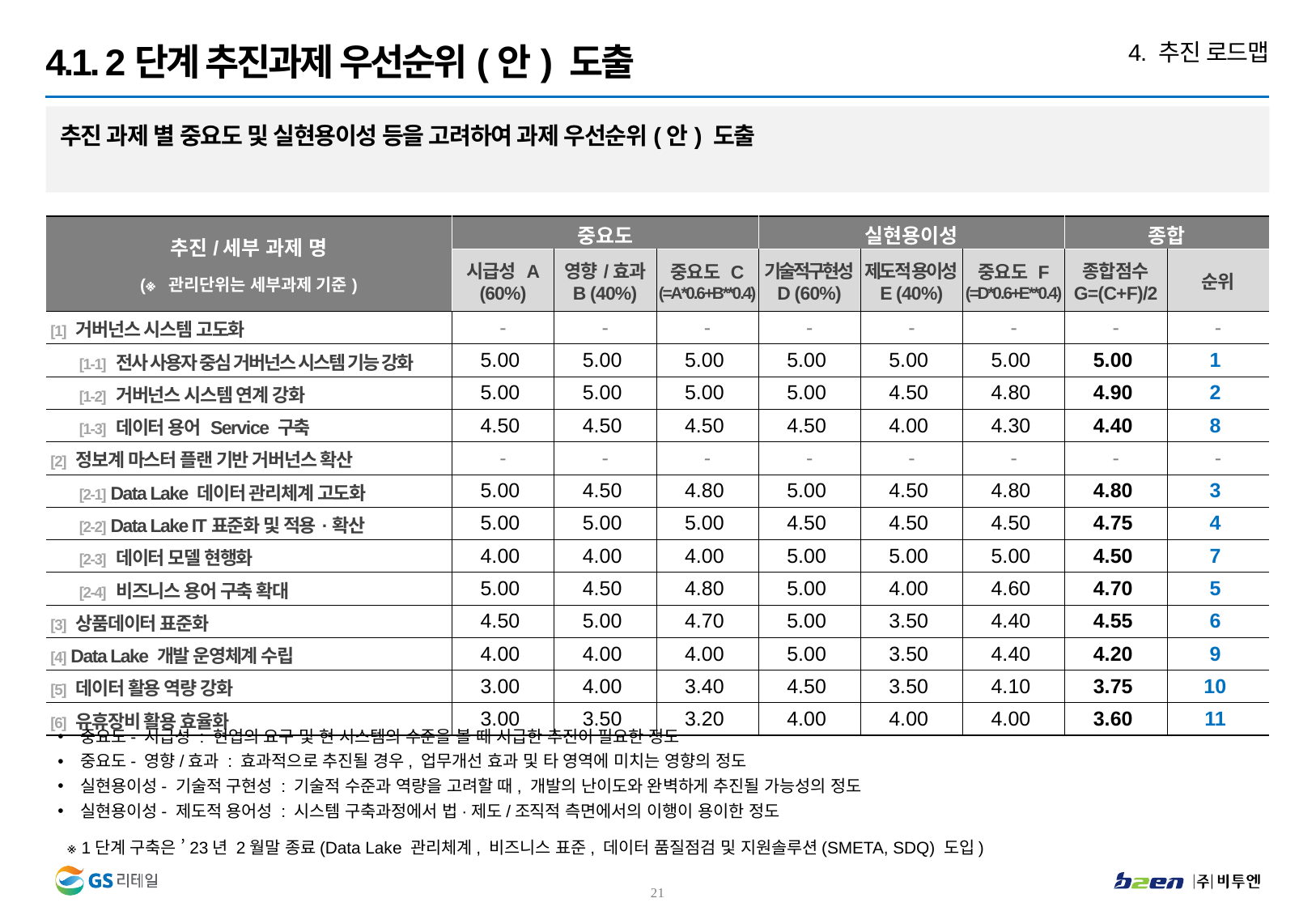

4. 추진 로드맵
4.1. 2단계 추진과제 우선순위(안) 도출
추진 과제 별 중요도 및 실현용이성 등을 고려하여 과제 우선순위(안) 도출
| 추진/세부 과제 명 (※ 관리단위는 세부과제 기준) | 중요도 |  |  | 실현용이성 |  |  | 종합 |  |
| --- | --- | --- | --- | --- | --- | --- | --- | --- |
|  | 시급성 A (60%) | 영향/효과 B (40%) | 중요도 C (=A\*0.6+B\*\*0.4) | 기술적구현성 D (60%) | 제도적 용이성 E (40%) | 중요도 F (=D\*0.6+E\*\*0.4) | 종합점수 G=(C+F)/2 | 순위 |
| [1] 거버넌스 시스템 고도화 | - | - | - | - | - | - | - | - |
| [1-1] 전사 사용자 중심 거버넌스 시스템 기능 강화 | 5.00 | 5.00 | 5.00 | 5.00 | 5.00 | 5.00 | 5.00 | 1 |
| [1-2] 거버넌스 시스템 연계 강화 | 5.00 | 5.00 | 5.00 | 5.00 | 4.50 | 4.80 | 4.90 | 2 |
| [1-3] 데이터 용어 Service 구축 | 4.50 | 4.50 | 4.50 | 4.50 | 4.00 | 4.30 | 4.40 | 8 |
| [2] 정보계 마스터 플랜 기반 거버넌스 확산 | - | - | - | - | - | - | - | - |
| [2-1] Data Lake 데이터 관리체계 고도화 | 5.00 | 4.50 | 4.80 | 5.00 | 4.50 | 4.80 | 4.80 | 3 |
| [2-2] Data Lake IT표준화 및 적용·확산 | 5.00 | 5.00 | 5.00 | 4.50 | 4.50 | 4.50 | 4.75 | 4 |
| [2-3] 데이터 모델 현행화 | 4.00 | 4.00 | 4.00 | 5.00 | 5.00 | 5.00 | 4.50 | 7 |
| [2-4] 비즈니스 용어 구축 확대 | 5.00 | 4.50 | 4.80 | 5.00 | 4.00 | 4.60 | 4.70 | 5 |
| [3] 상품데이터 표준화 | 4.50 | 5.00 | 4.70 | 5.00 | 3.50 | 4.40 | 4.55 | 6 |
| [4] Data Lake 개발 운영체계 수립 | 4.00 | 4.00 | 4.00 | 5.00 | 3.50 | 4.40 | 4.20 | 9 |
| [5] 데이터 활용 역량 강화 | 3.00 | 4.00 | 3.40 | 4.50 | 3.50 | 4.10 | 3.75 | 10 |
| [6] 유휴장비 활용 효율화 | 3.00 | 3.50 | 3.20 | 4.00 | 4.00 | 4.00 | 3.60 | 11 |
중요도- 시급성 : 현업의 요구 및 현 시스템의 수준을 볼 때 시급한 추진이 필요한 정도
중요도- 영향/효과 : 효과적으로 추진될 경우, 업무개선 효과 및 타 영역에 미치는 영향의 정도
실현용이성- 기술적 구현성 : 기술적 수준과 역량을 고려할 때, 개발의 난이도와 완벽하게 추진될 가능성의 정도
실현용이성- 제도적 용어성 : 시스템 구축과정에서 법·제도/조직적 측면에서의 이행이 용이한 정도
※ 1단계 구축은 ’23년 2월말 종료(Data Lake 관리체계, 비즈니스 표준, 데이터 품질점검 및 지원솔루션(SMETA, SDQ) 도입)
21